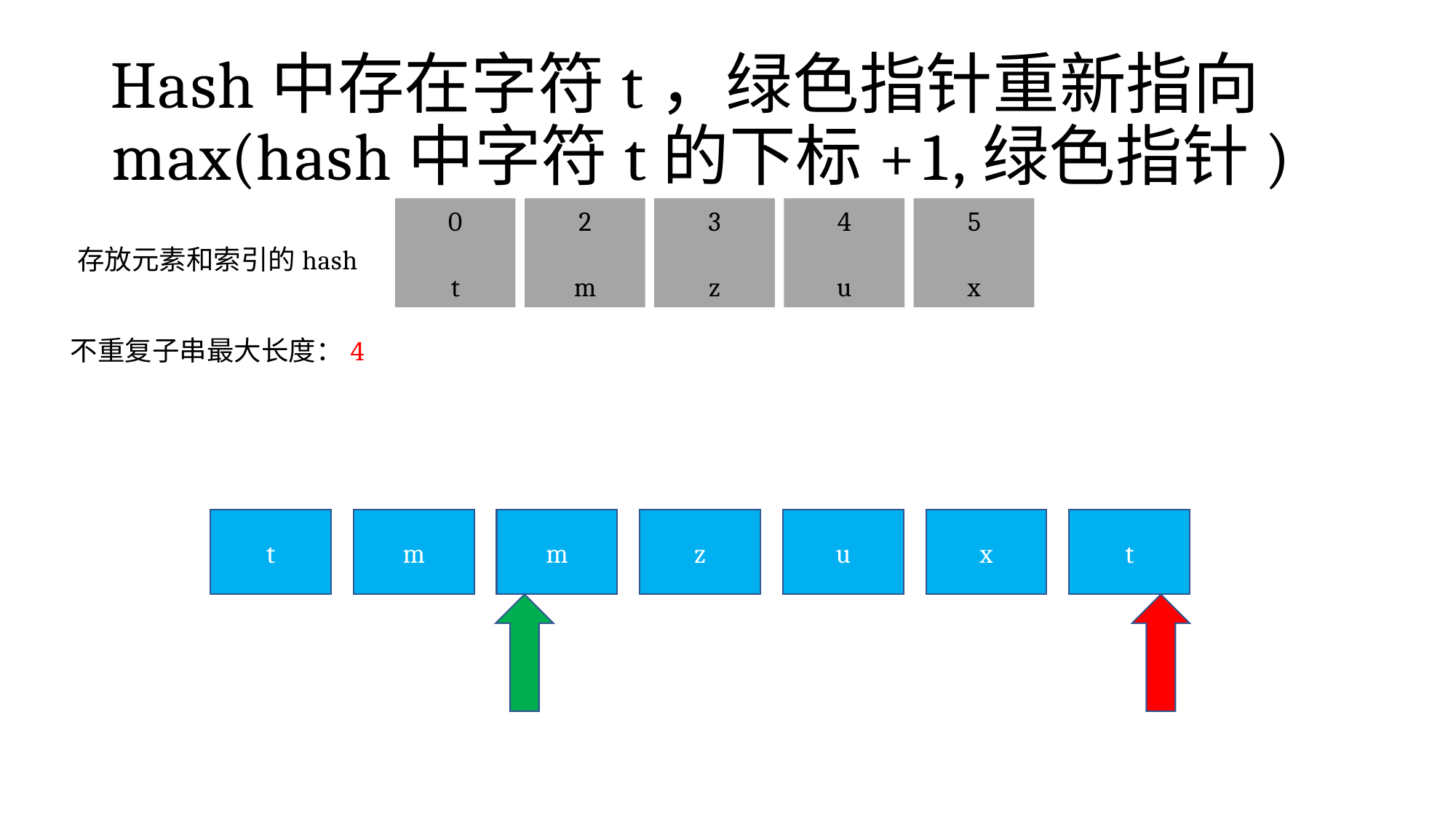

# Hash中存在字符t，绿色指针重新指向max(hash中字符t的下标+1,绿色指针)
0

t
2

m
3

z
4

u
5

x
存放元素和索引的hash
不重复子串最大长度：4
m
z
u
x
t
t
m